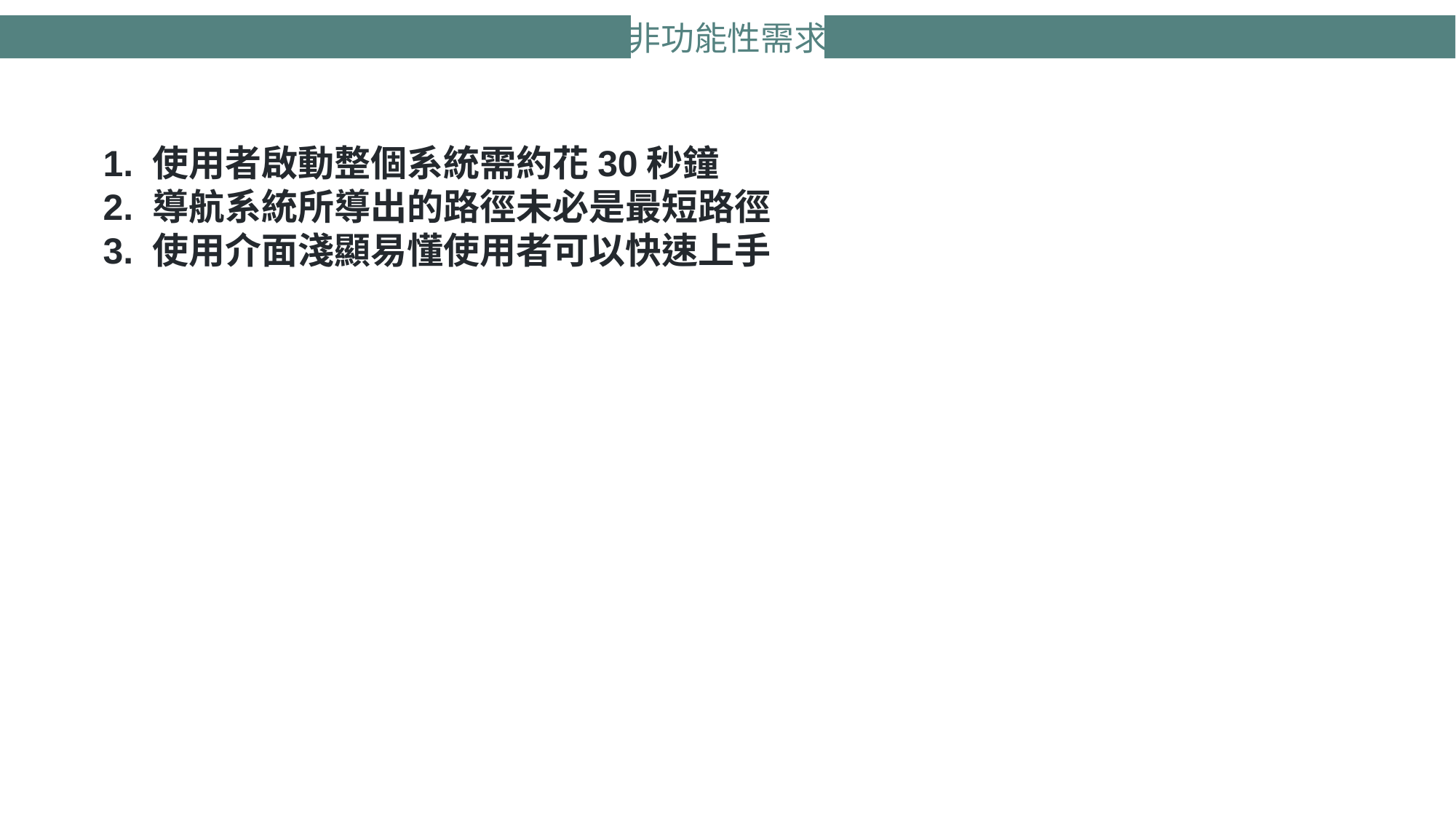

# 非功能性需求
1. 使用者啟動整個系統需約花30秒鐘
2. 導航系統所導出的路徑未必是最短路徑
3. 使用介面淺顯易懂使用者可以快速上手